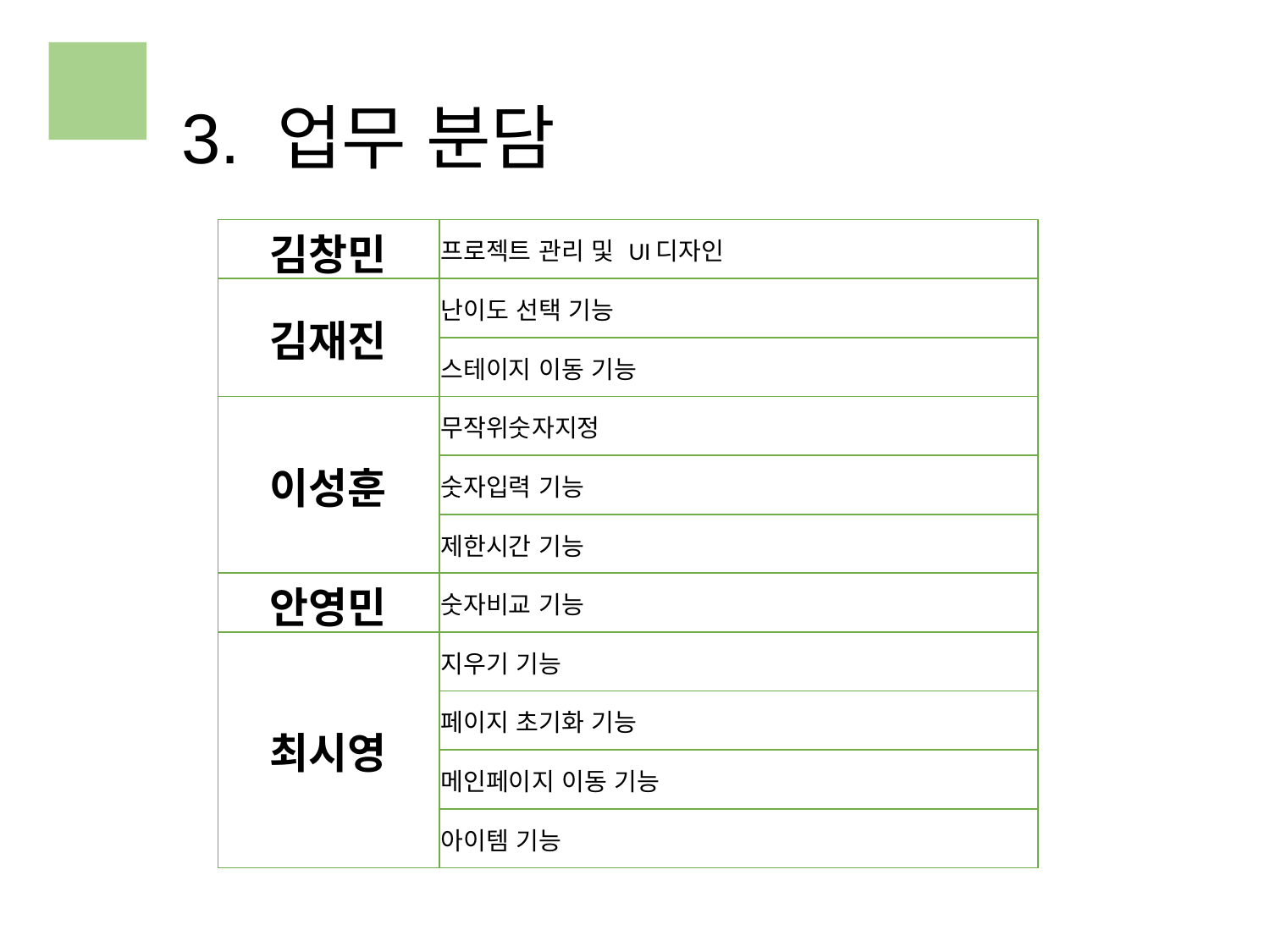

3. 업무 분담
| 김창민 | 프로젝트 관리 및 UI디자인 |
| --- | --- |
| 김재진 | 난이도 선택 기능 |
|  | 스테이지 이동 기능 |
| 이성훈 | 무작위숫자지정 |
|  | 숫자입력 기능 |
|  | 제한시간 기능 |
| 안영민 | 숫자비교 기능 |
| 최시영 | 지우기 기능 |
|  | 페이지 초기화 기능 |
|  | 메인페이지 이동 기능 |
|  | 아이템 기능 |